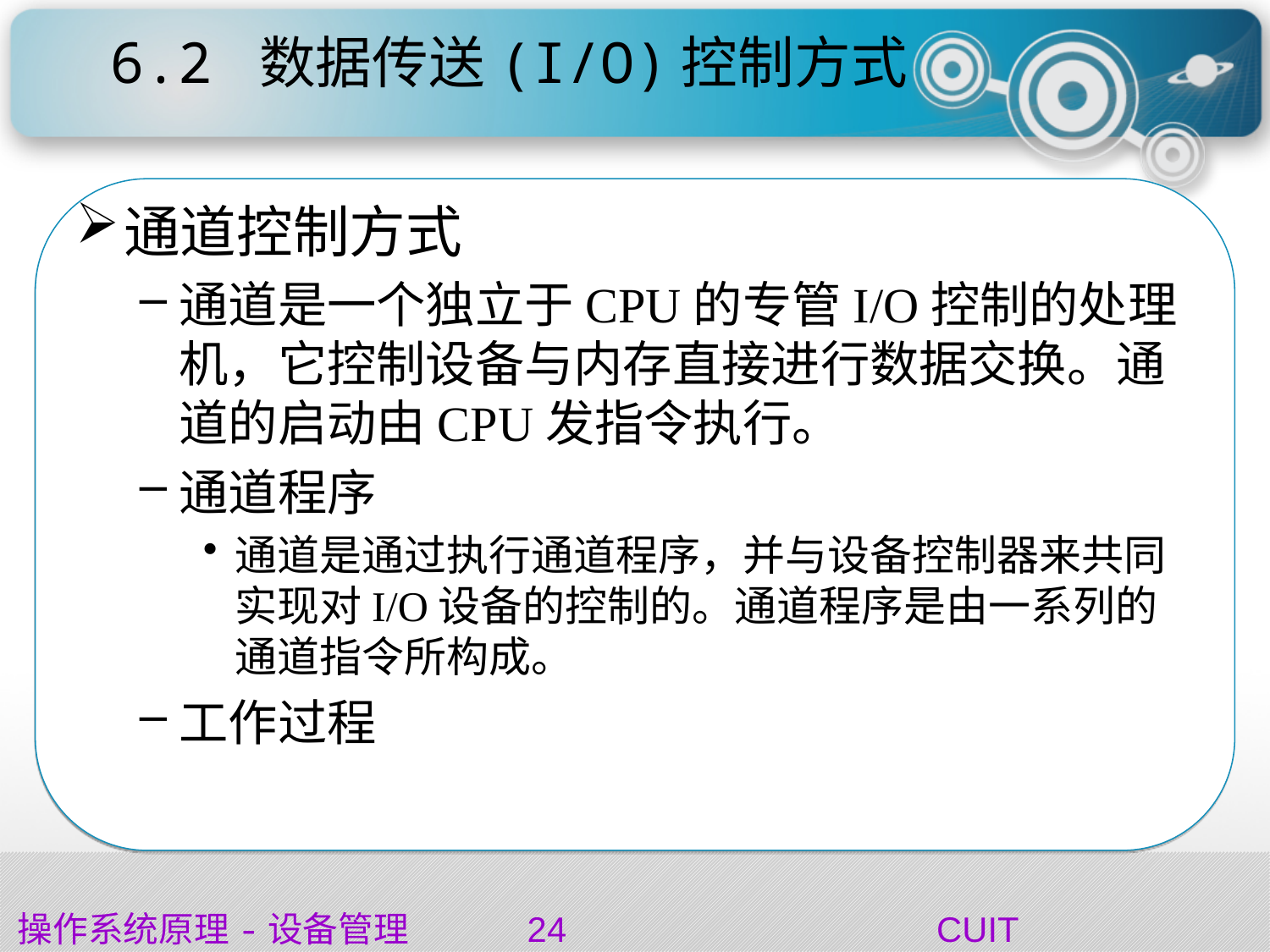

# 6.2 数据传送(I/O)控制方式
通道控制方式
通道是一个独立于CPU的专管I/O控制的处理机，它控制设备与内存直接进行数据交换。通道的启动由CPU发指令执行。
通道程序
通道是通过执行通道程序，并与设备控制器来共同实现对I/O设备的控制的。通道程序是由一系列的通道指令所构成。
工作过程